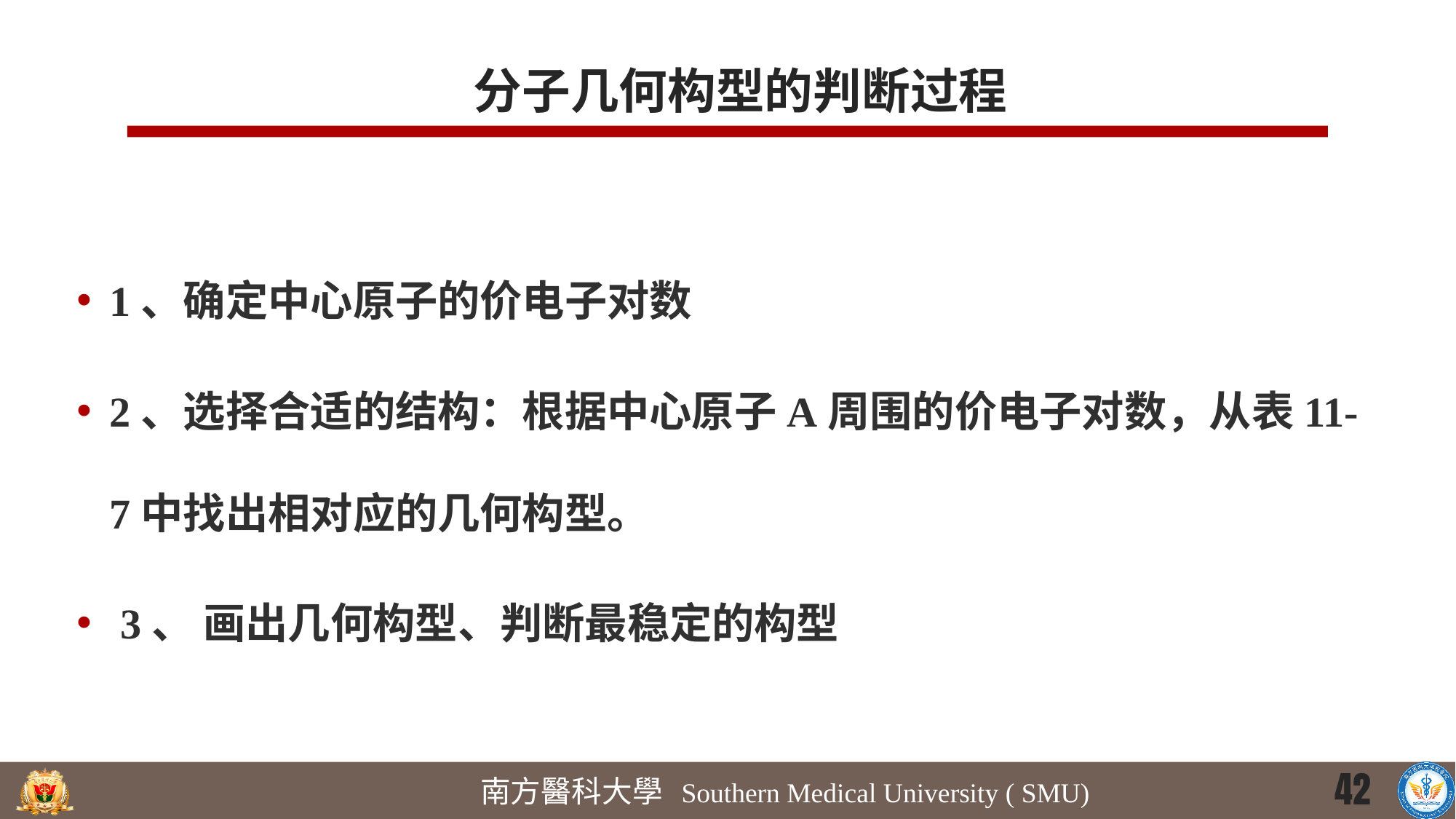

# 分子几何构型的判断过程
1、确定中心原子的价电子对数
2、选择合适的结构：根据中心原子A周围的价电子对数，从表11-7中找出相对应的几何构型。
 3、 画出几何构型、判断最稳定的构型
42